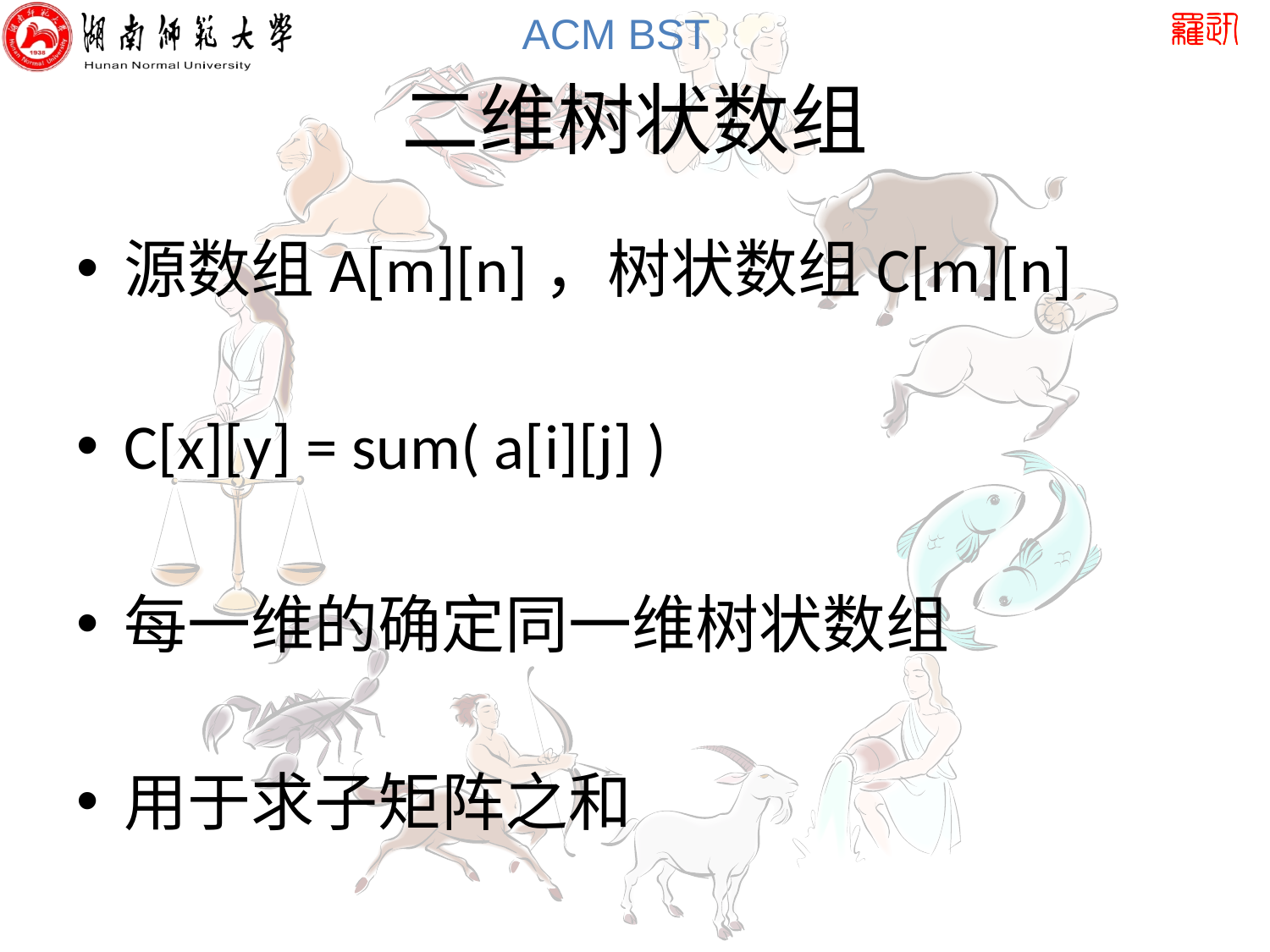

# 二维树状数组
源数组A[m][n]，树状数组C[m][n]

C[x][y] = sum( a[i][j] )

每一维的确定同一维树状数组

用于求子矩阵之和